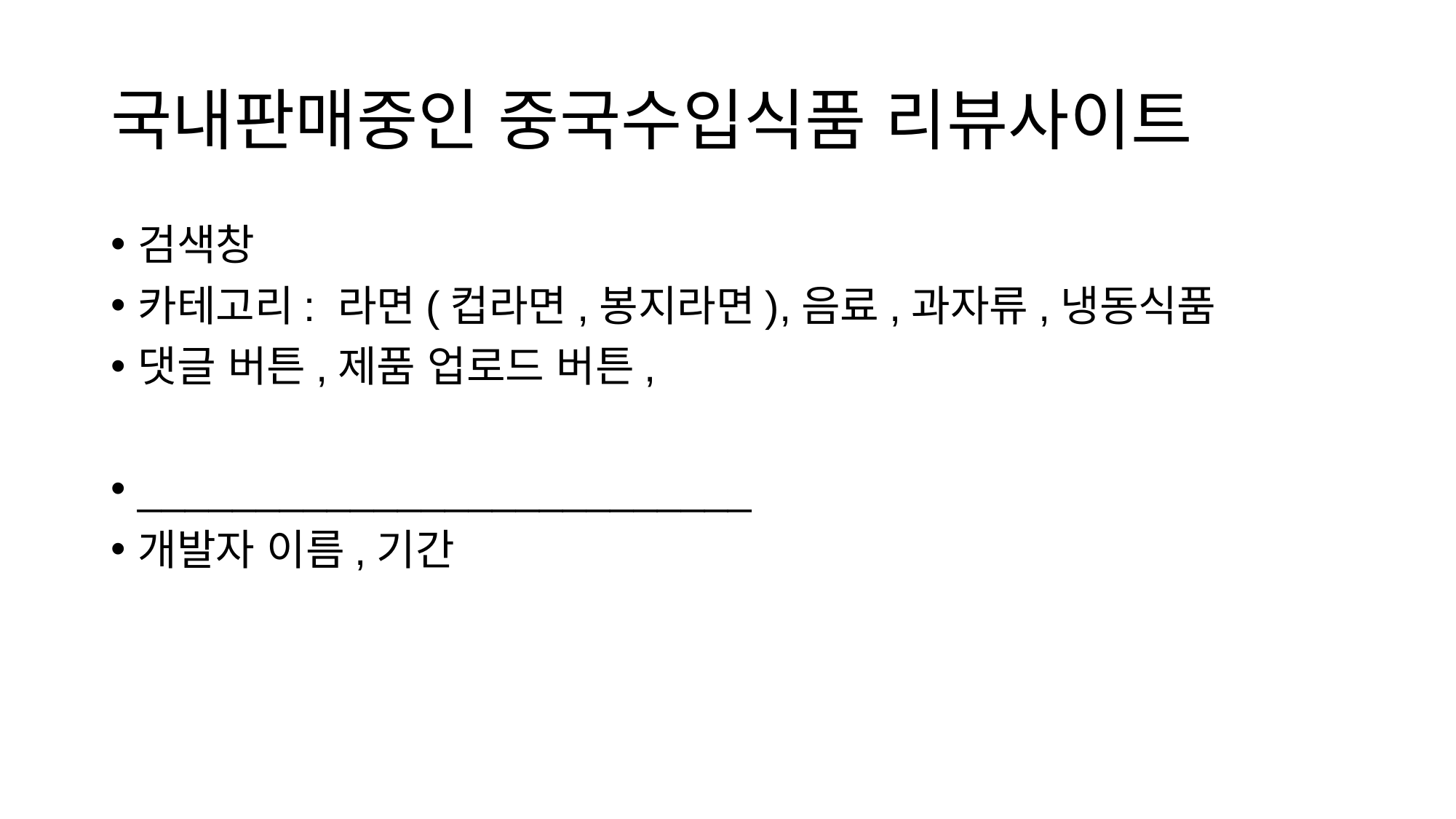

# 국내판매중인 중국수입식품 리뷰사이트
검색창
카테고리: 라면(컵라면,봉지라면),음료,과자류,냉동식품
댓글 버튼,제품 업로드 버튼,

__________________________
개발자 이름,기간